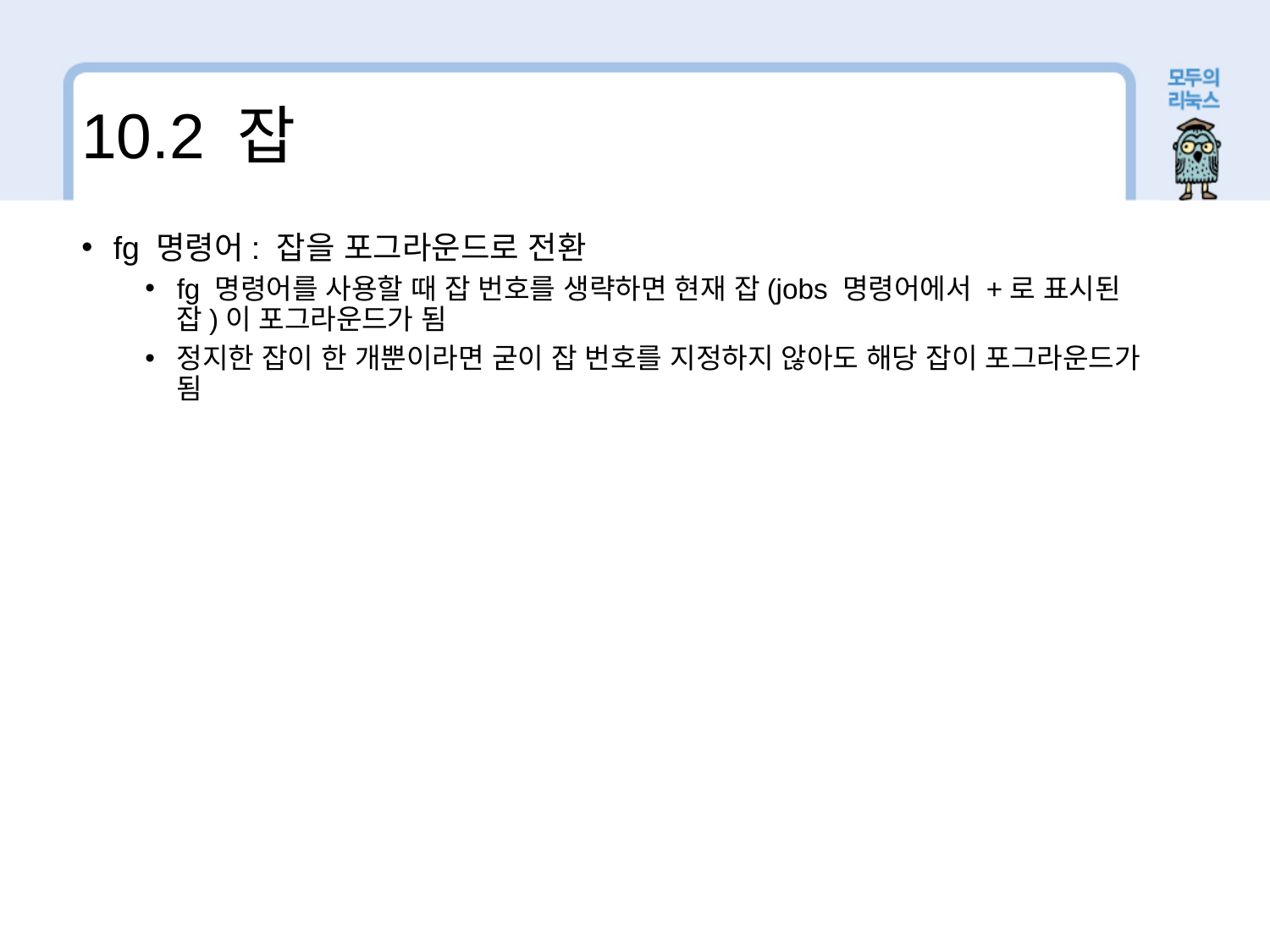

10.2 잡
fg 명령어: 잡을 포그라운드로 전환
fg 명령어를 사용할 때 잡 번호를 생략하면 현재 잡(jobs 명령어에서 +로 표시된 잡)이 포그라운드가 됨
정지한 잡이 한 개뿐이라면 굳이 잡 번호를 지정하지 않아도 해당 잡이 포그라운드가 됨